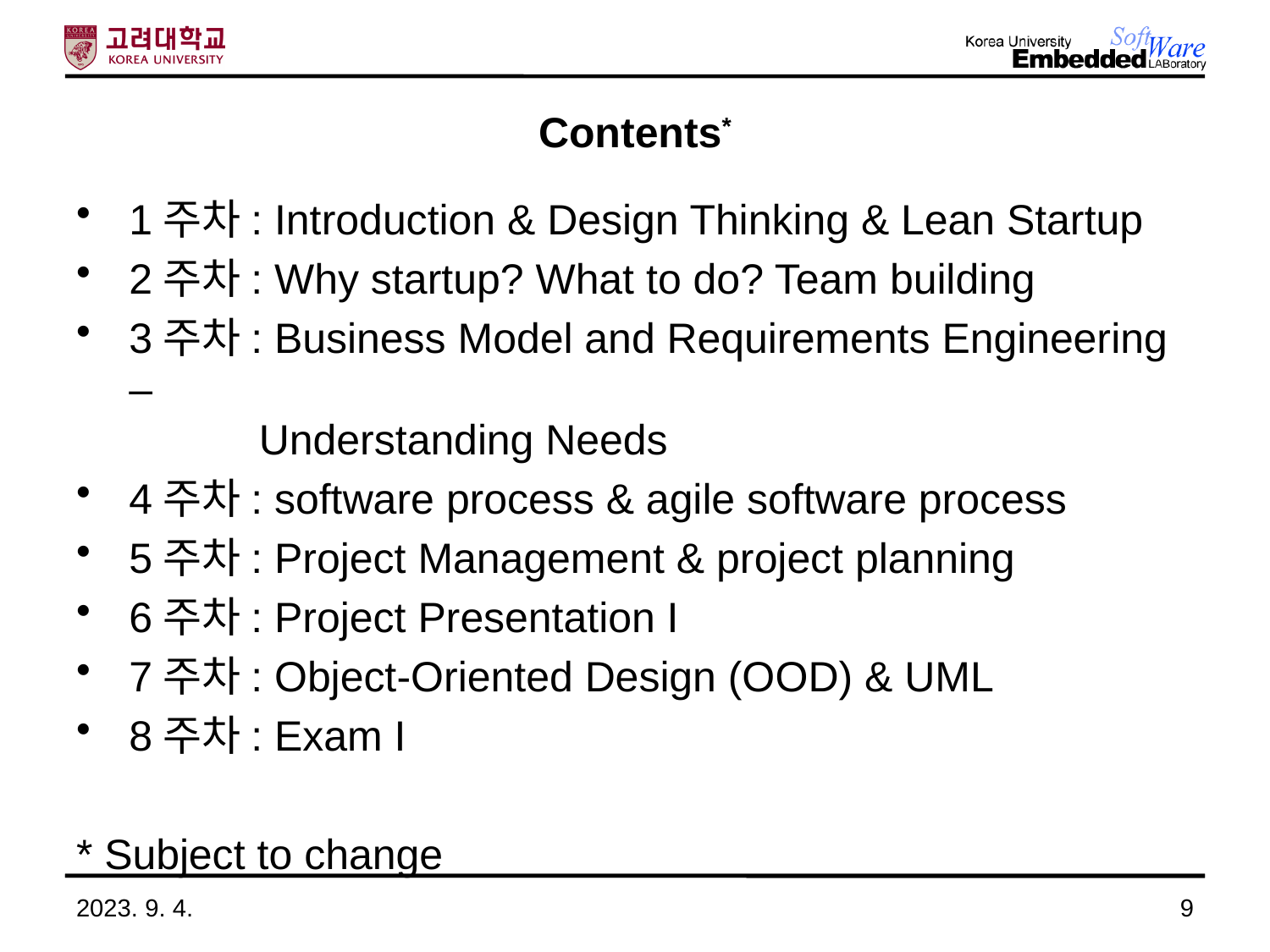

# Contents*
1주차: Introduction & Design Thinking & Lean Startup
2주차: Why startup? What to do? Team building
3주차: Business Model and Requirements Engineering –
           Understanding Needs
4주차: software process & agile software process
5주차: Project Management & project planning
6주차: Project Presentation I
7주차: Object-Oriented Design (OOD) & UML
8주차: Exam I

* Subject to change

2023. 9. 4.
9